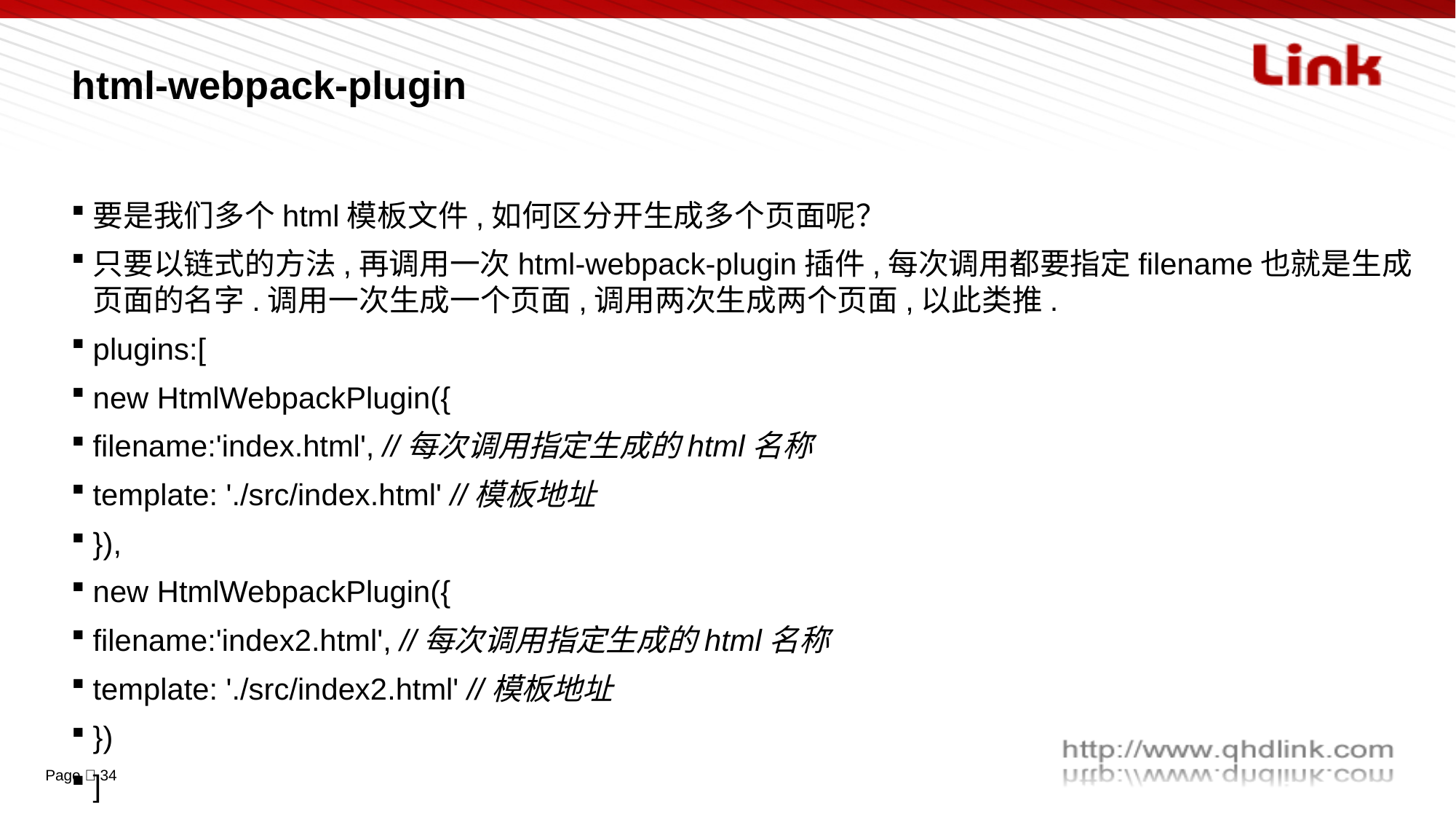

# html-webpack-plugin
要是我们多个html模板文件,如何区分开生成多个页面呢？
只要以链式的方法,再调用一次html-webpack-plugin插件,每次调用都要指定filename也就是生成页面的名字.调用一次生成一个页面,调用两次生成两个页面,以此类推.
plugins:[
new HtmlWebpackPlugin({
filename:'index.html', //每次调用指定生成的html名称
template: './src/index.html' //模板地址
}),
new HtmlWebpackPlugin({
filename:'index2.html', //每次调用指定生成的html名称
template: './src/index2.html' //模板地址
})
]